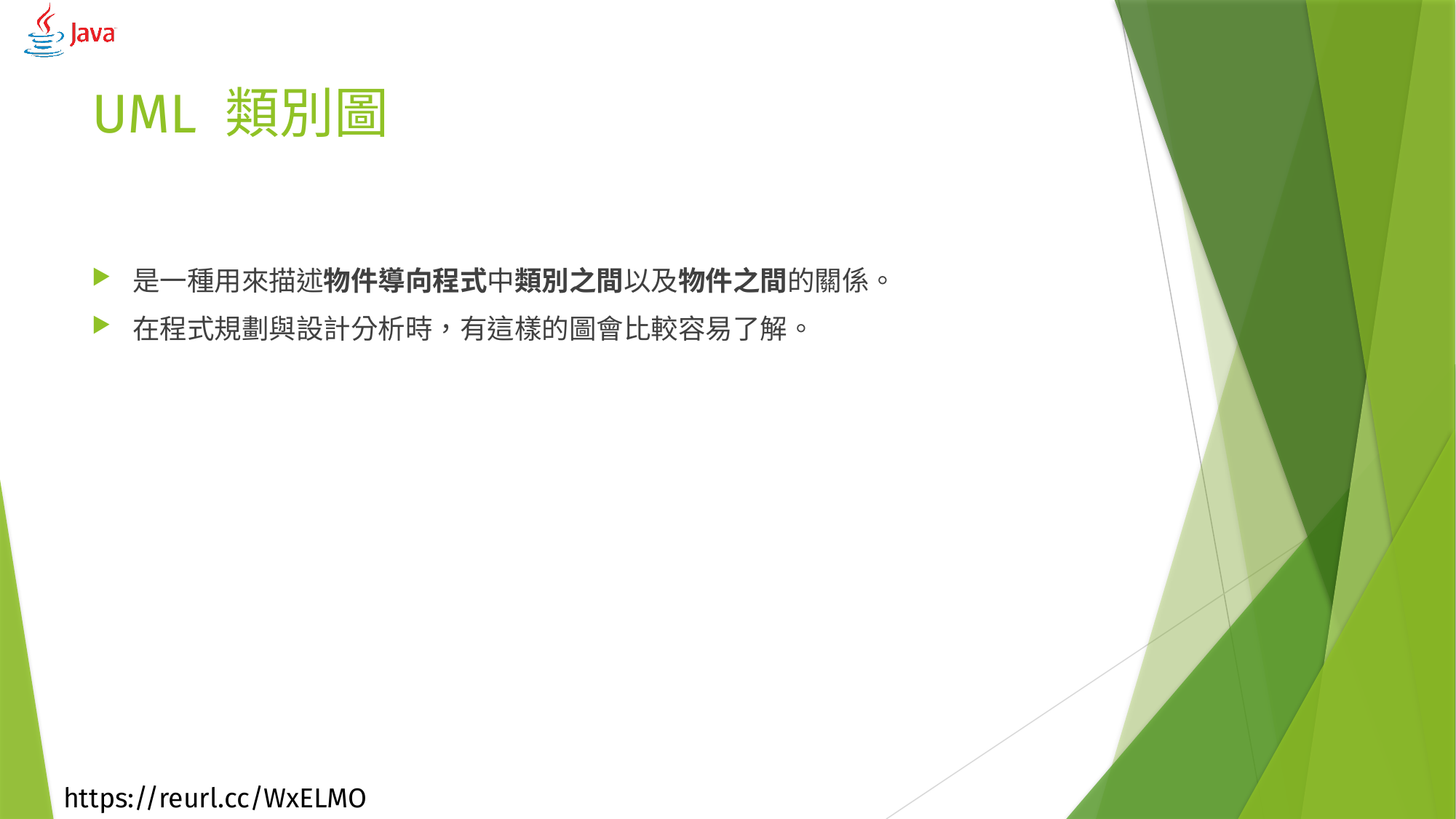

# UML 類別圖
是一種用來描述物件導向程式中類別之間以及物件之間的關係。
在程式規劃與設計分析時，有這樣的圖會比較容易了解。